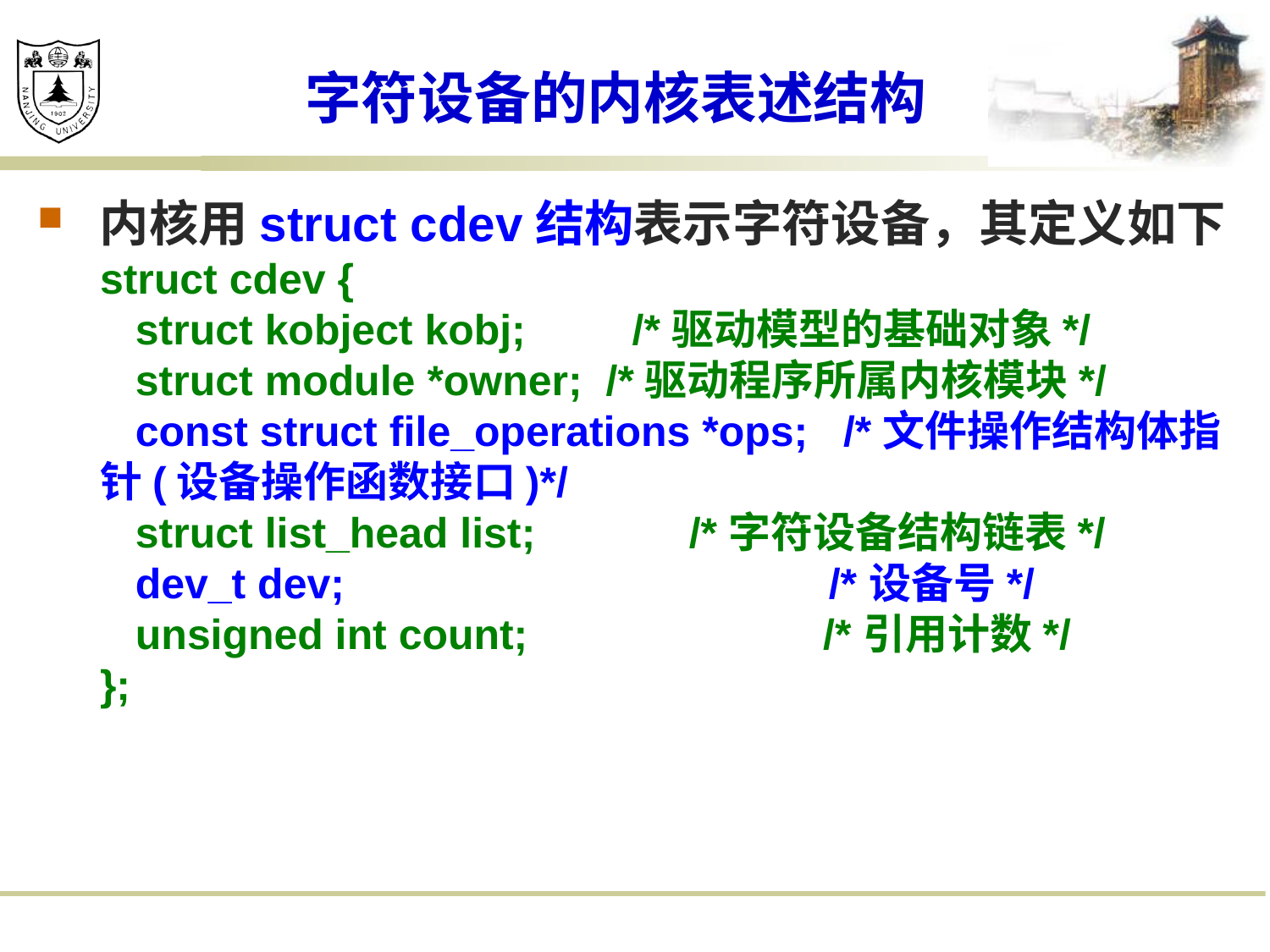

# 字符设备的内核表述结构
内核用struct cdev结构表示字符设备，其定义如下
struct cdev {
   struct kobject kobj;         /*驱动模型的基础对象*/
   struct module *owner;  /*驱动程序所属内核模块*/
   const struct file_operations *ops;   /*文件操作结构体指针(设备操作函数接口)*/
   struct list_head list;             /*字符设备结构链表*/
   dev_t dev;                                         /*设备号*/
   unsigned int count;                         /*引用计数*/
};

104